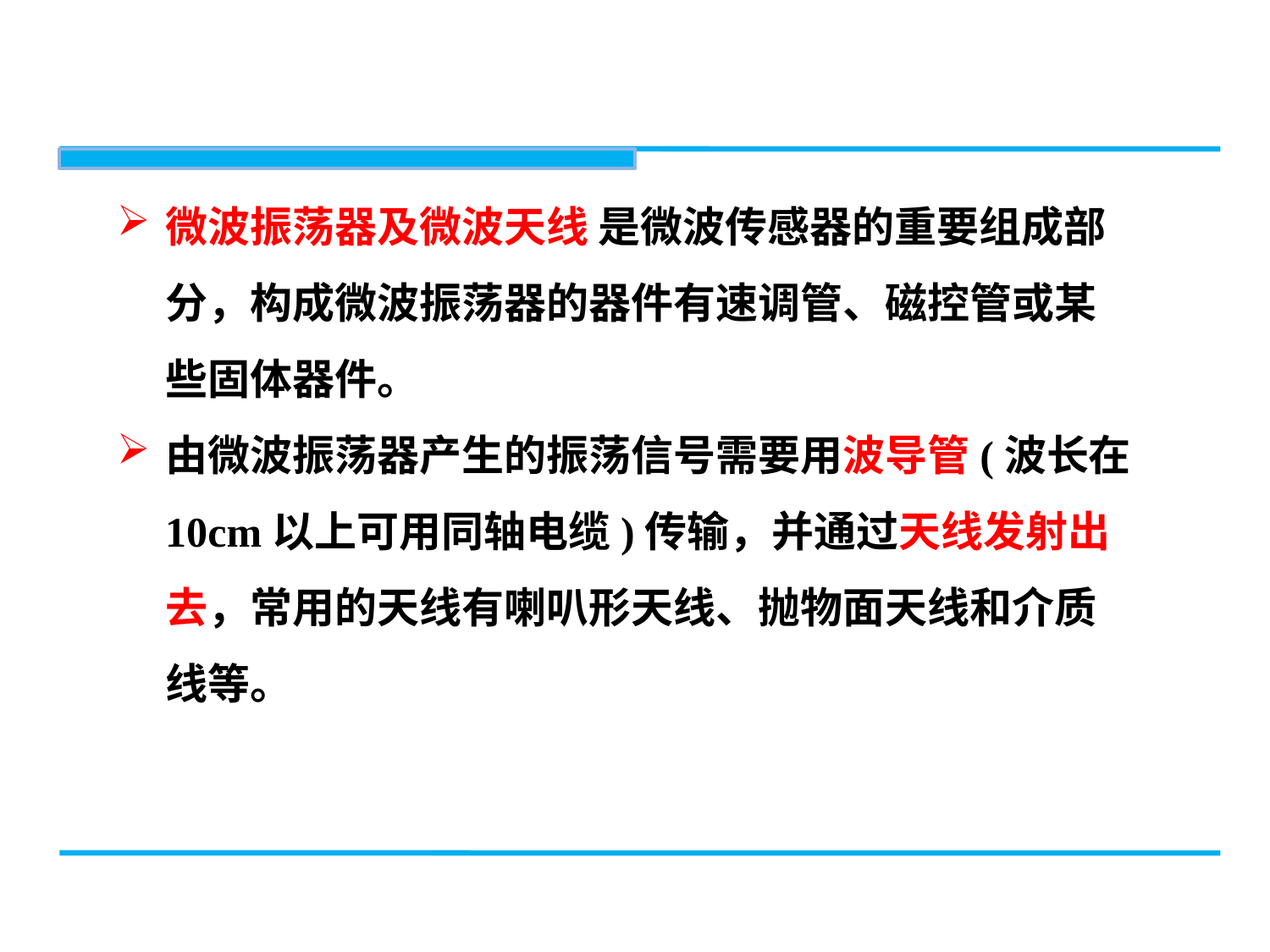

微波振荡器及微波天线 是微波传感器的重要组成部分，构成微波振荡器的器件有速调管、磁控管或某些固体器件。
由微波振荡器产生的振荡信号需要用波导管(波长在10cm以上可用同轴电缆)传输，并通过天线发射出去，常用的天线有喇叭形天线、抛物面天线和介质线等。